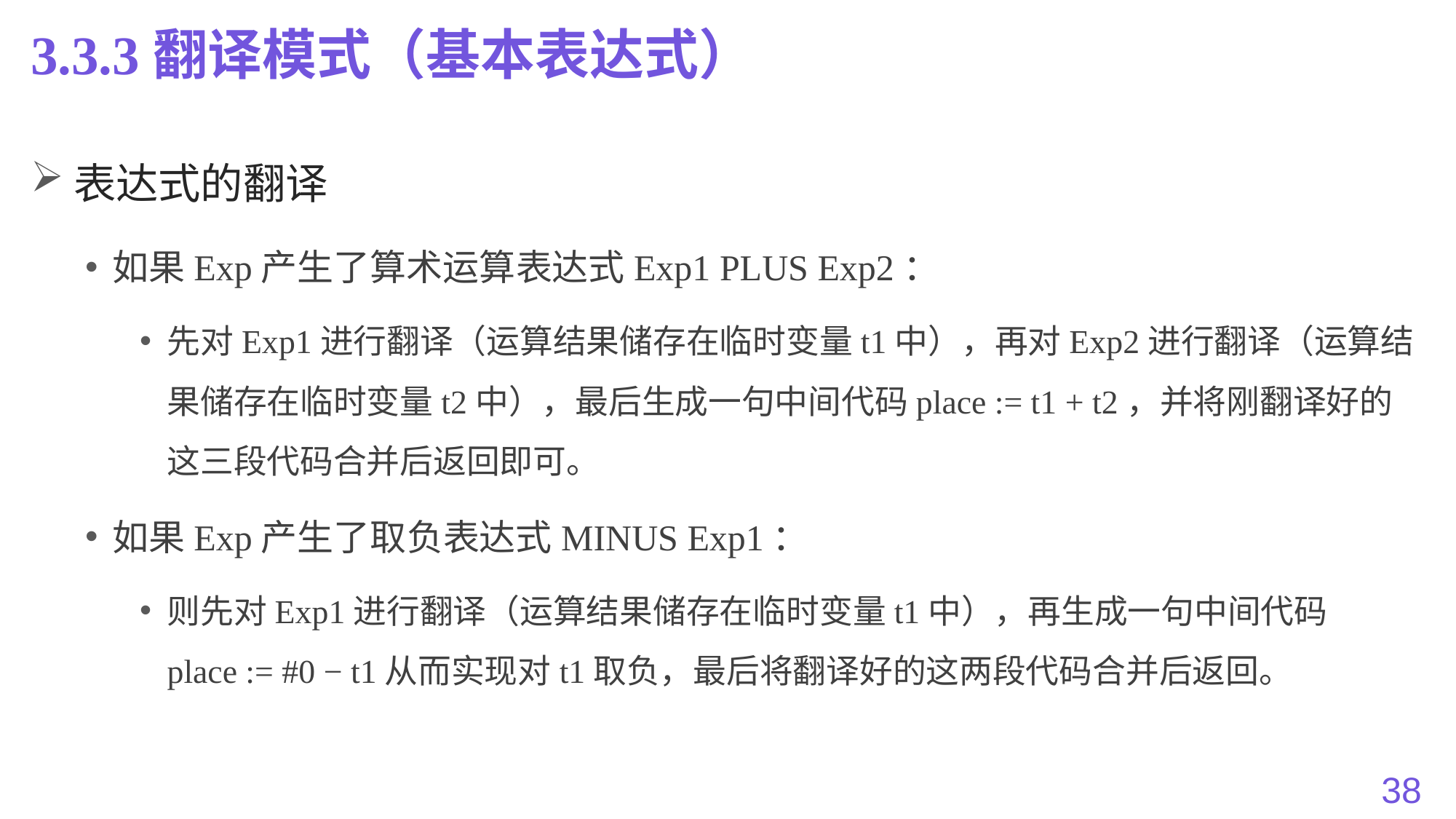

# 3.3.3翻译模式（基本表达式）
表达式的翻译
如果Exp产生了算术运算表达式Exp1 PLUS Exp2：
先对Exp1进行翻译（运算结果储存在临时变量t1中），再对Exp2进行翻译（运算结果储存在临时变量t2中），最后生成一句中间代码place := t1 + t2，并将刚翻译好的这三段代码合并后返回即可。
如果Exp产生了取负表达式MINUS Exp1：
则先对Exp1进行翻译（运算结果储存在临时变量t1中），再生成一句中间代码place := #0 − t1从而实现对t1取负，最后将翻译好的这两段代码合并后返回。
38